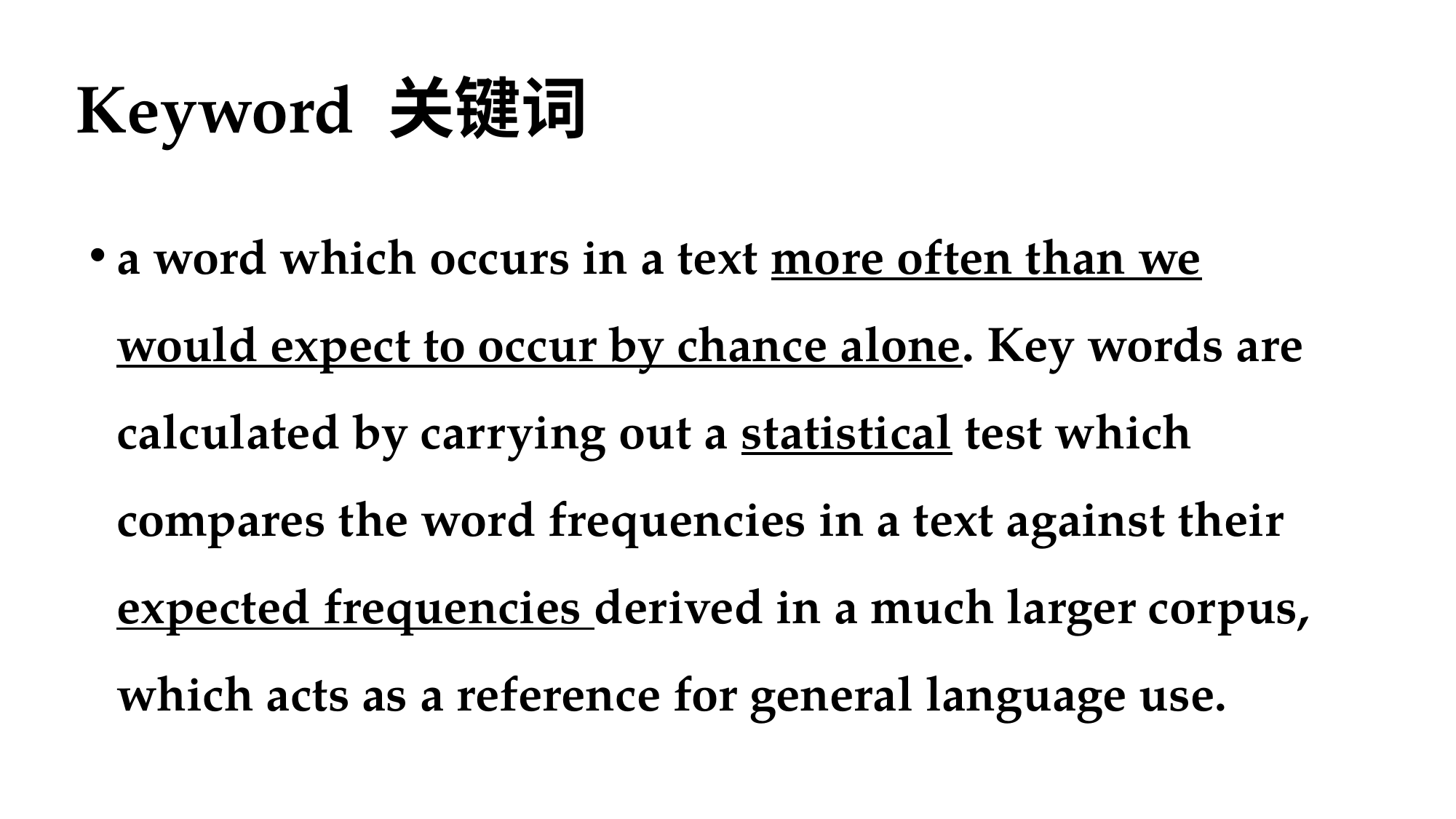

# Keyword 关键词
a word which occurs in a text more often than we would expect to occur by chance alone. Key words are calculated by carrying out a statistical test which compares the word frequencies in a text against their expected frequencies derived in a much larger corpus, which acts as a reference for general language use.